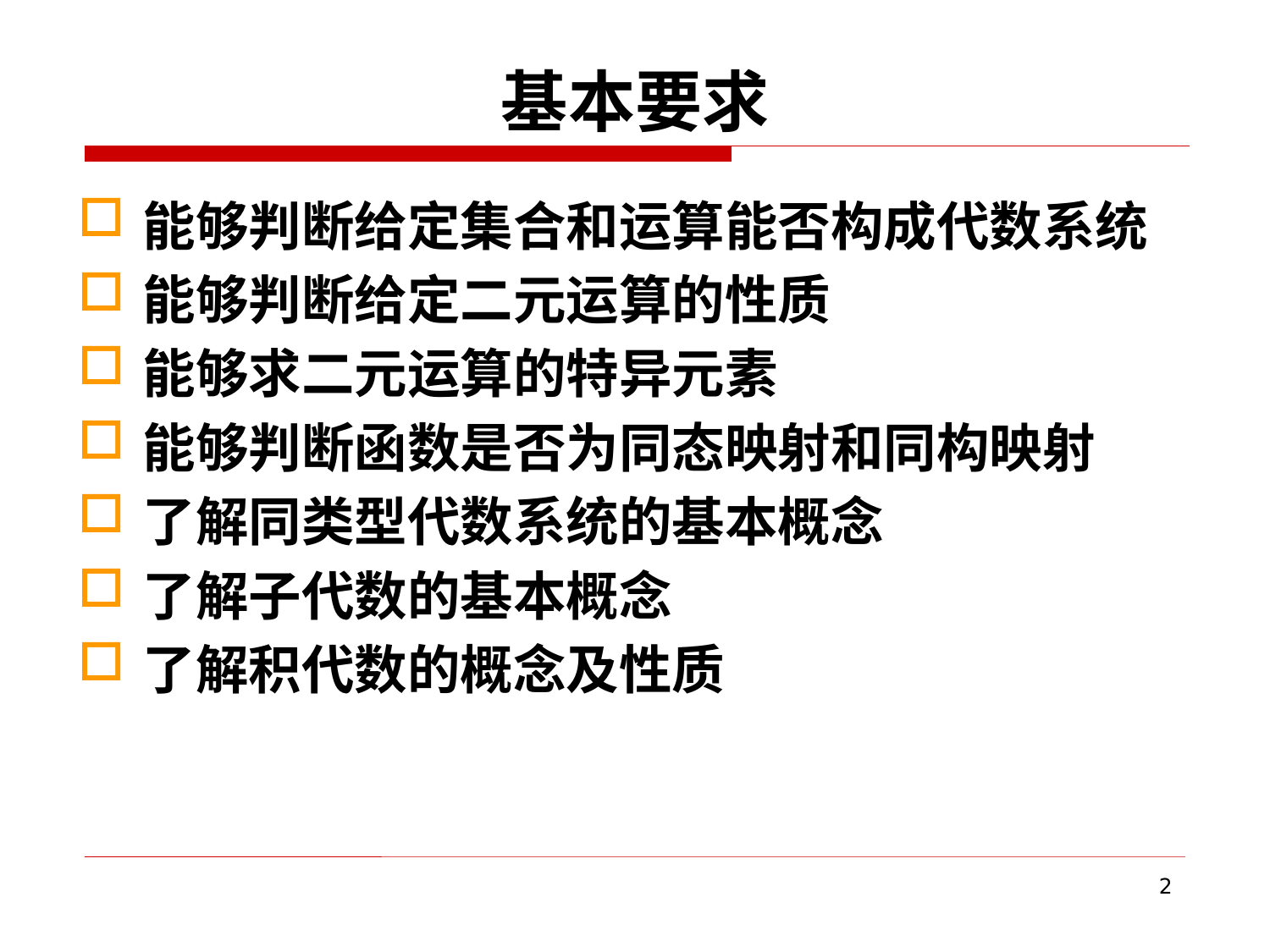

# 基本要求
能够判断给定集合和运算能否构成代数系统
能够判断给定二元运算的性质
能够求二元运算的特异元素
能够判断函数是否为同态映射和同构映射
了解同类型代数系统的基本概念
了解子代数的基本概念
了解积代数的概念及性质
2